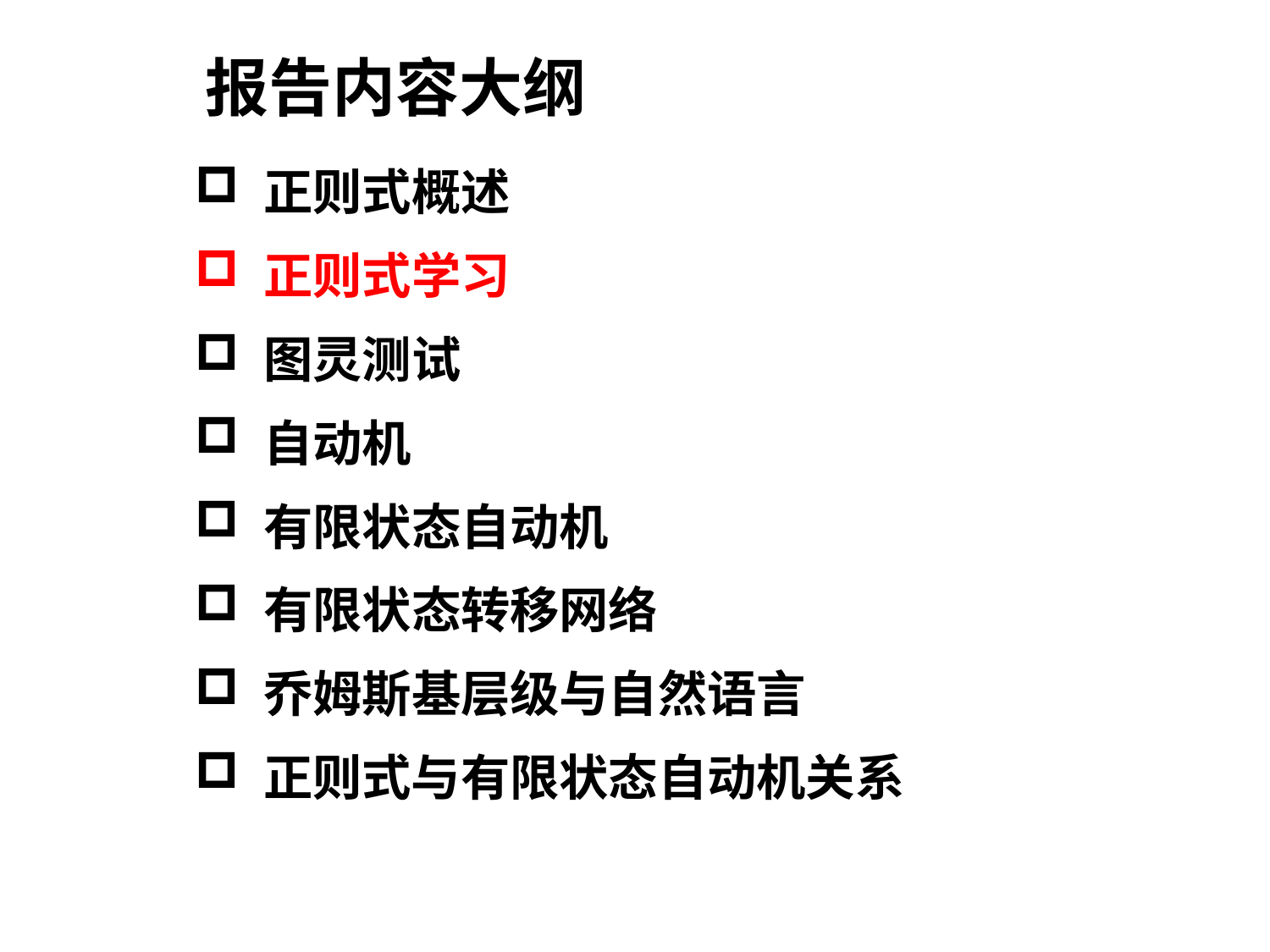

# 报告内容大纲
 正则式概述
 正则式学习
 图灵测试
 自动机
 有限状态自动机
 有限状态转移网络
 乔姆斯基层级与自然语言
 正则式与有限状态自动机关系